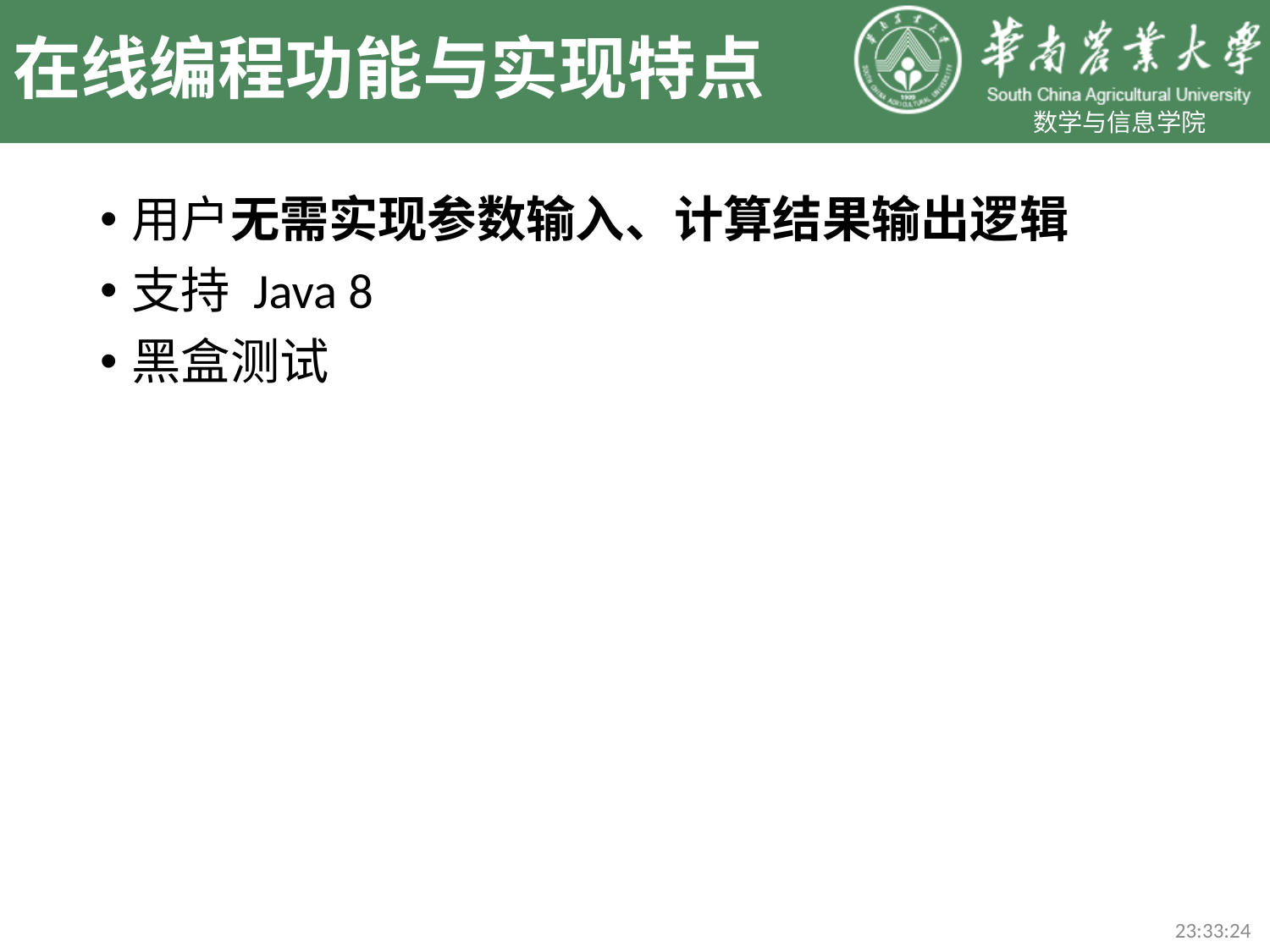

# 在线编程功能与实现特点
用户无需实现参数输入、计算结果输出逻辑
支持 Java 8
黑盒测试

23:33:24